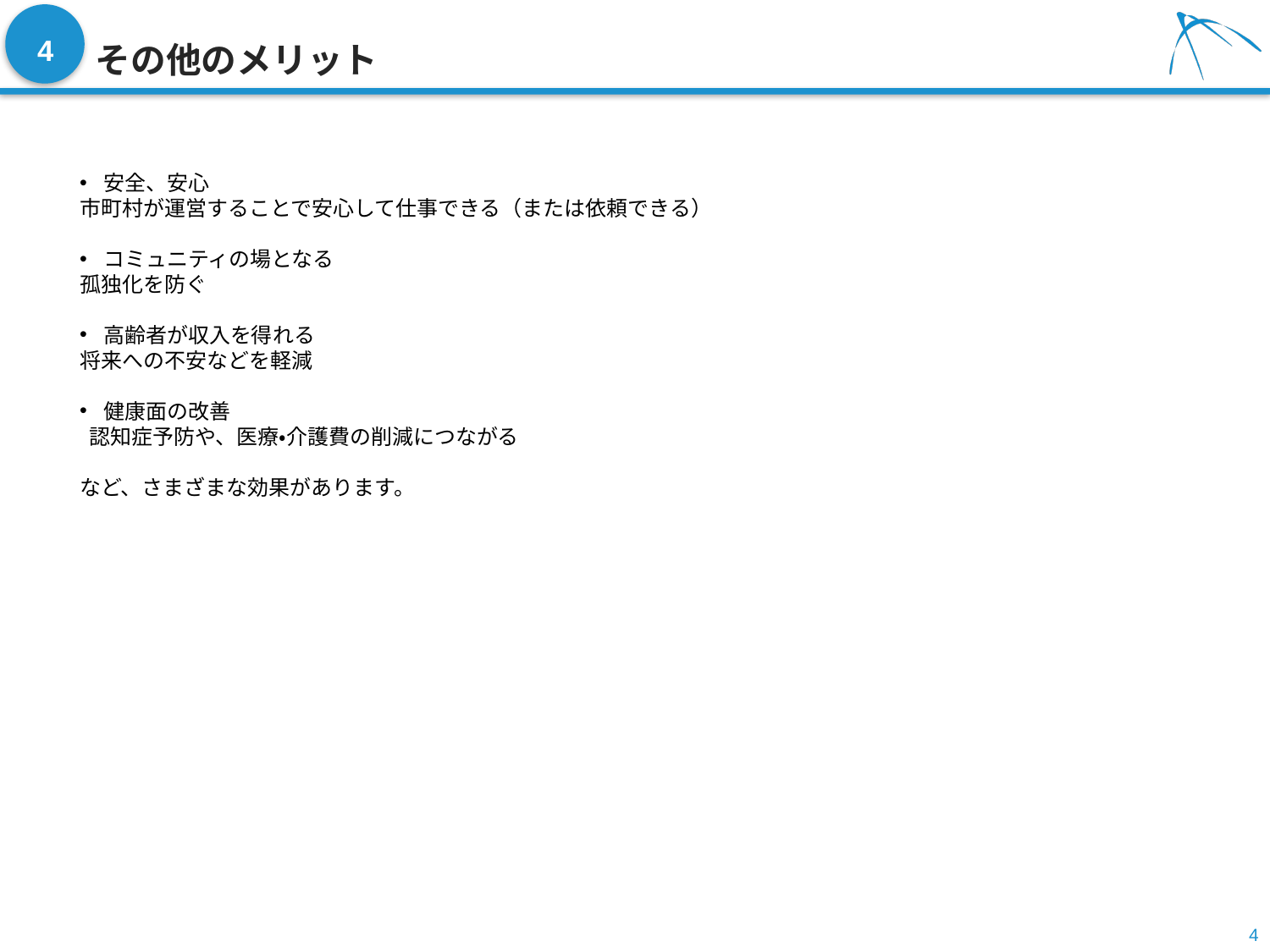

4
# その他のメリット
安全、安心
市町村が運営することで安心して仕事できる（または依頼できる）

コミュニティの場となる
孤独化を防ぐ

高齢者が収入を得れる
将来への不安などを軽減

健康面の改善
 認知症予防や、医療・介護費の削減につながる

など、さまざまな効果があります。

4